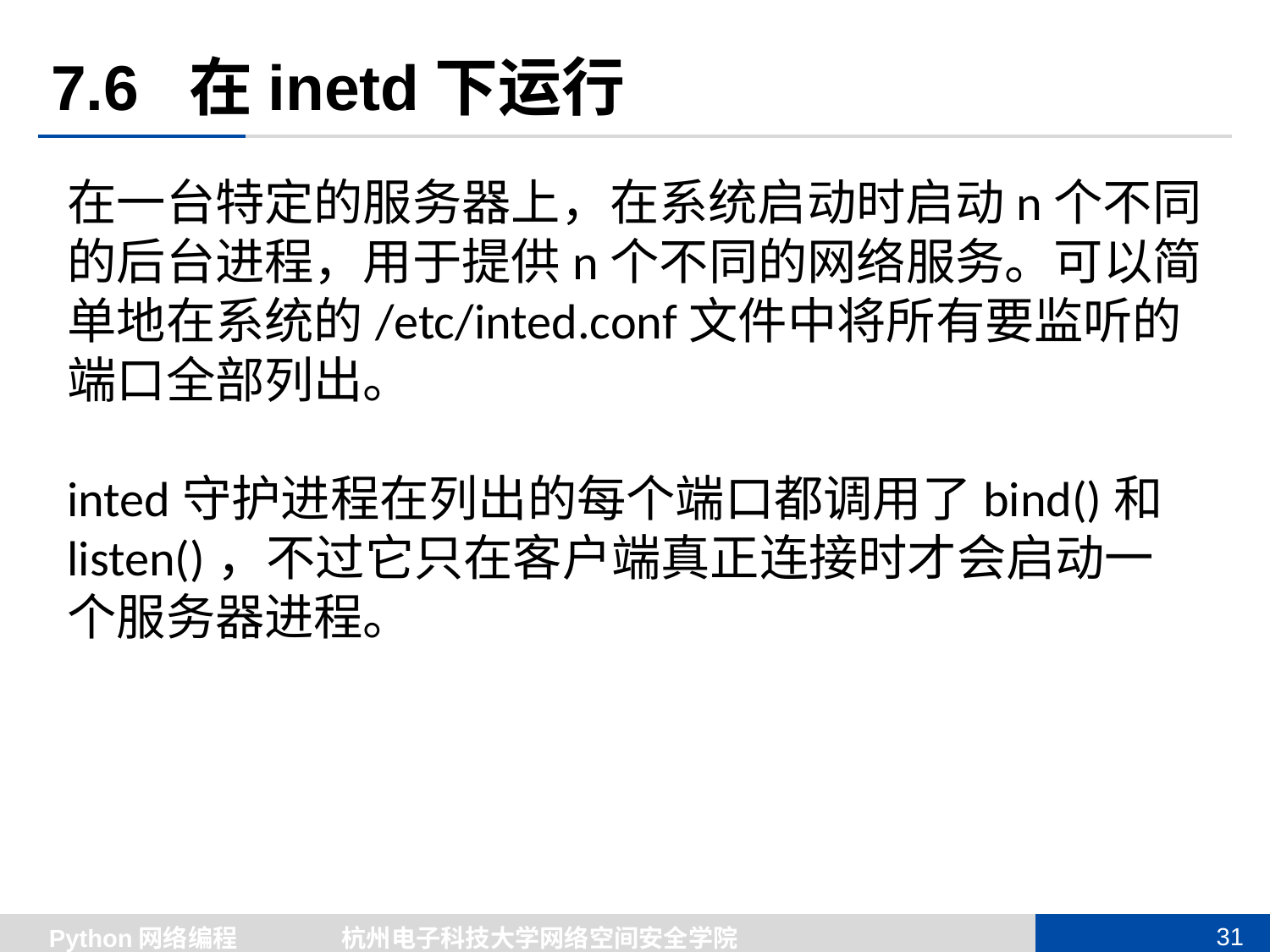

# 7.6  在inetd下运行
在一台特定的服务器上，在系统启动时启动n个不同的后台进程，用于提供n个不同的网络服务。可以简单地在系统的/etc/inted.conf文件中将所有要监听的端口全部列出。

inted守护进程在列出的每个端口都调用了bind()和listen()，不过它只在客户端真正连接时才会启动一个服务器进程。